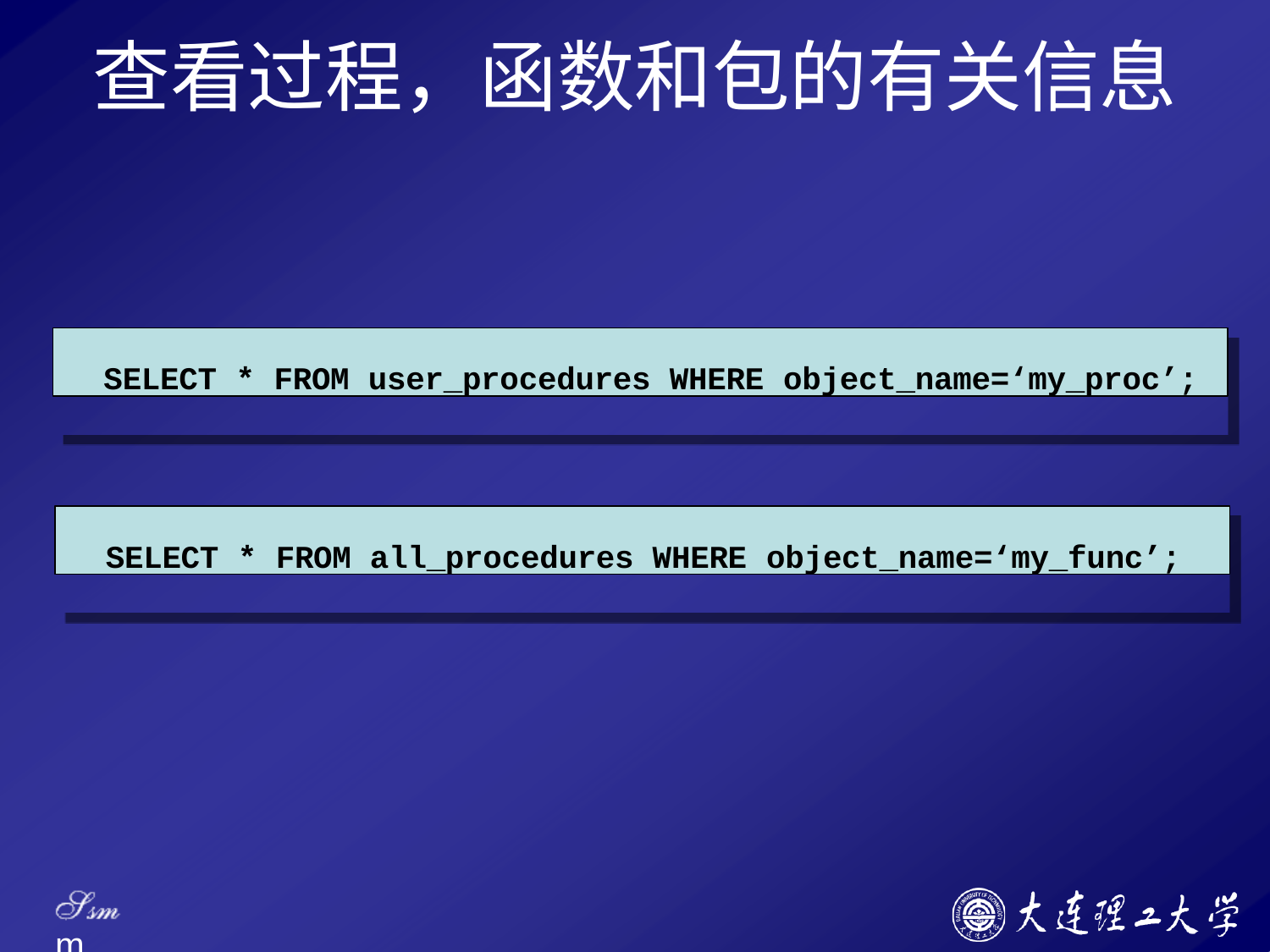

# 查看过程，函数和包的有关信息
SELECT * FROM user_procedures WHERE object_name=‘my_proc’;

SELECT * FROM all_procedures WHERE object_name=‘my_func’;

Ssm